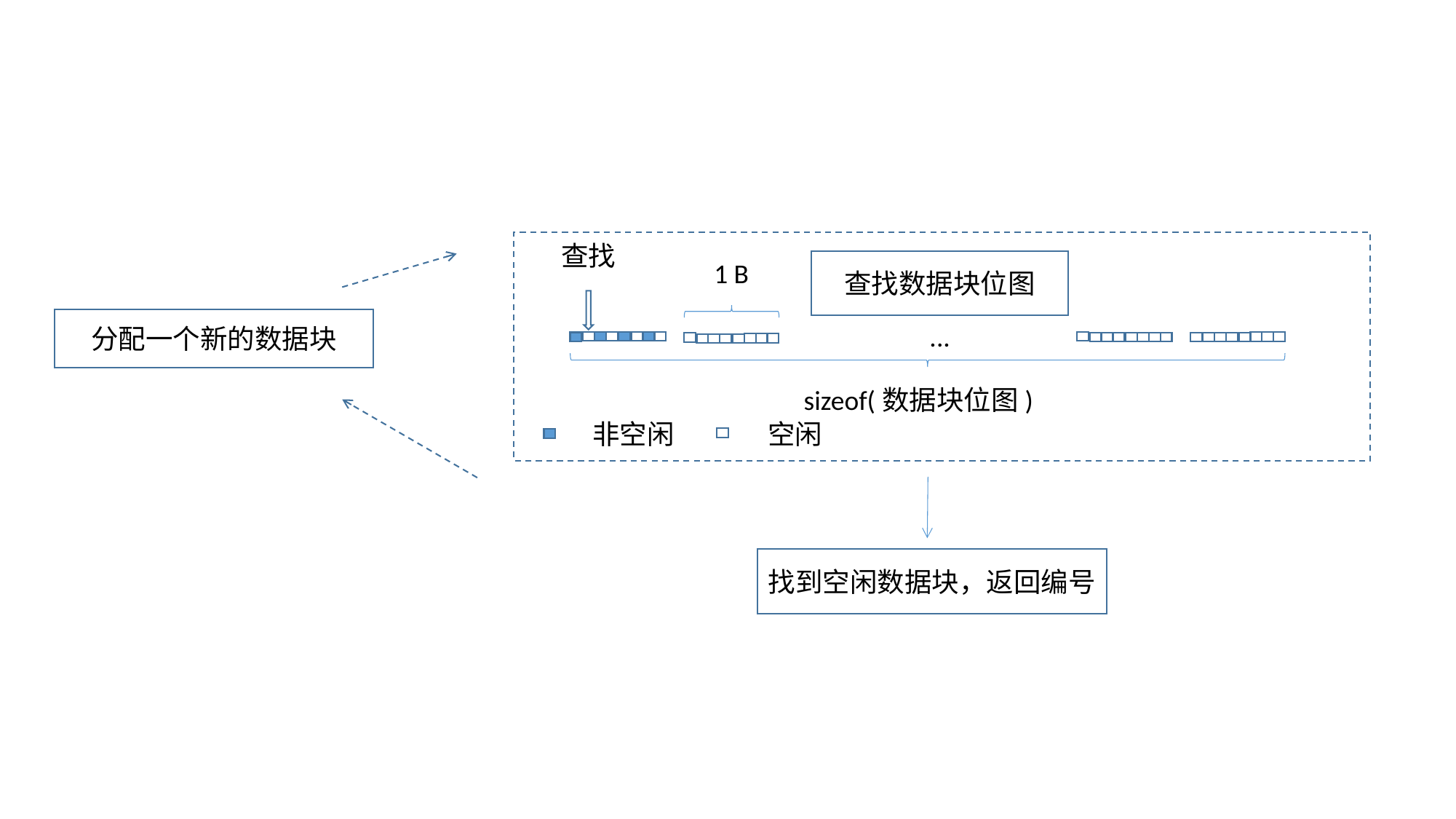

查找
1 B

查找数据块位图

...
分配一个新的数据块

sizeof(数据块位图)
非空闲
空闲

找到空闲数据块，返回编号